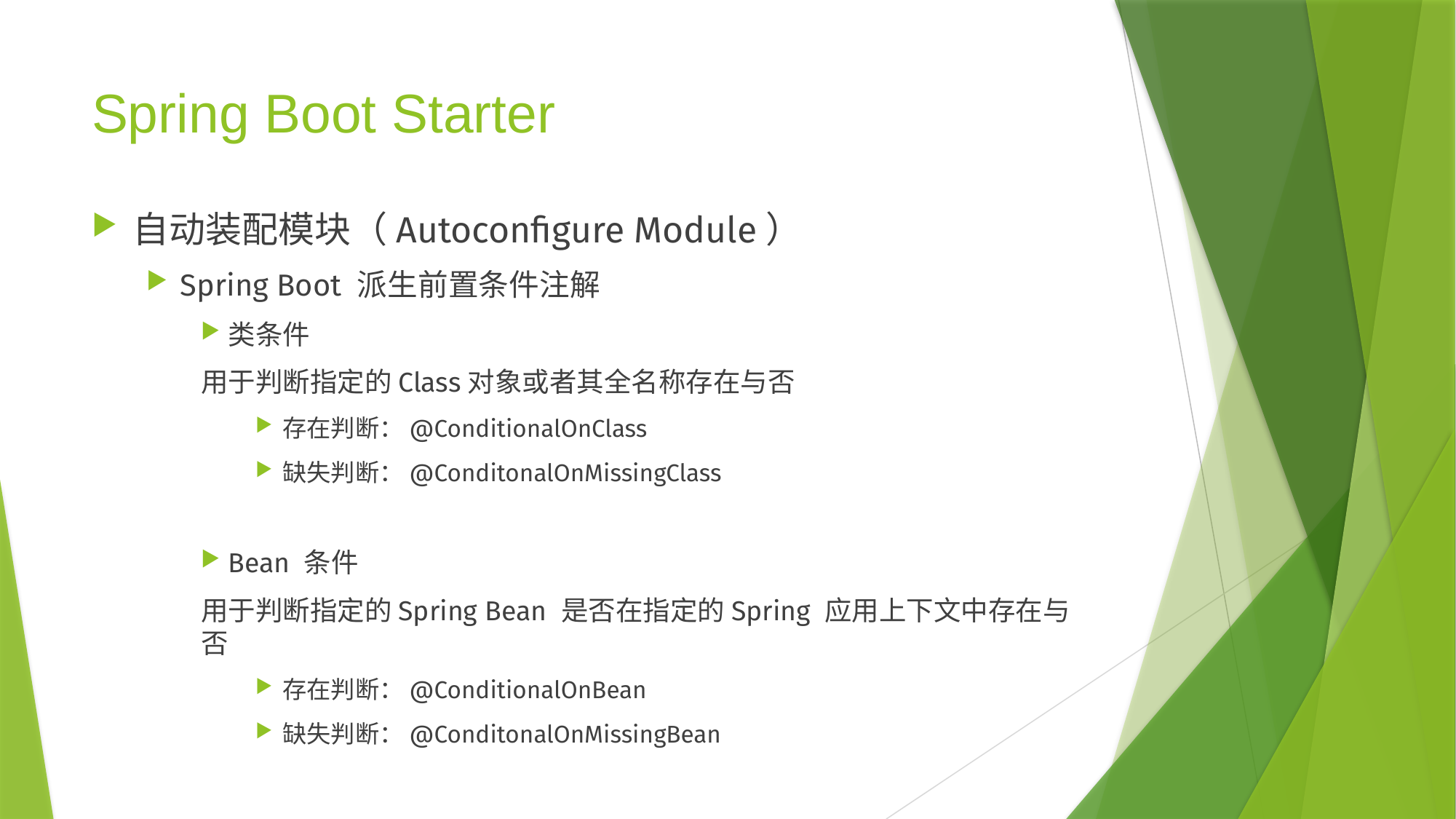

# Spring Boot Starter
自动装配模块（Autoconfigure Module）
Spring Boot 派生前置条件注解
类条件
用于判断指定的Class对象或者其全名称存在与否
存在判断：@ConditionalOnClass
缺失判断：@ConditonalOnMissingClass

Bean 条件
用于判断指定的Spring Bean 是否在指定的Spring 应用上下文中存在与否
存在判断：@ConditionalOnBean
缺失判断：@ConditonalOnMissingBean